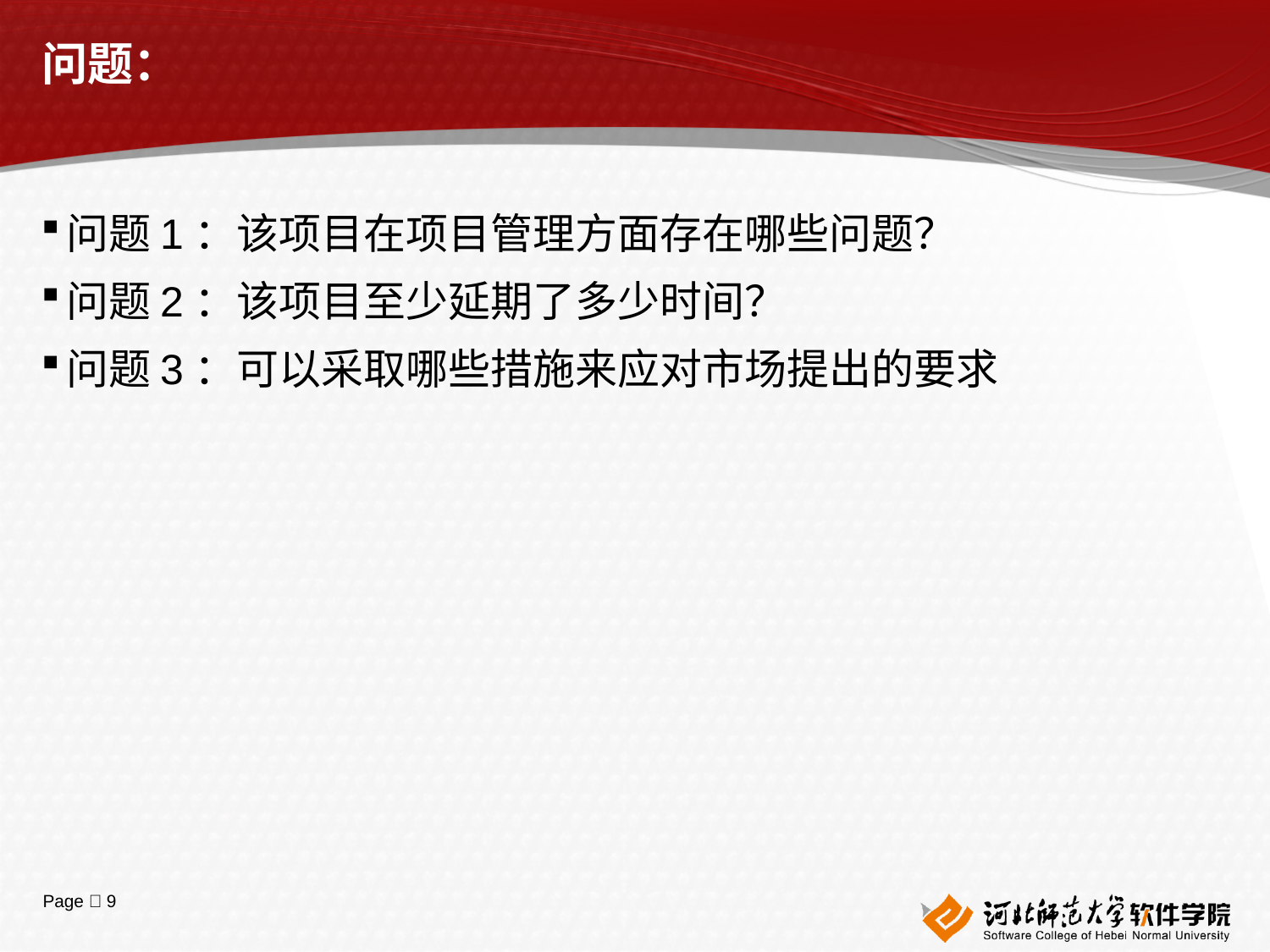

# 问题：
问题1：该项目在项目管理方面存在哪些问题？
问题2：该项目至少延期了多少时间？
问题3：可以采取哪些措施来应对市场提出的要求